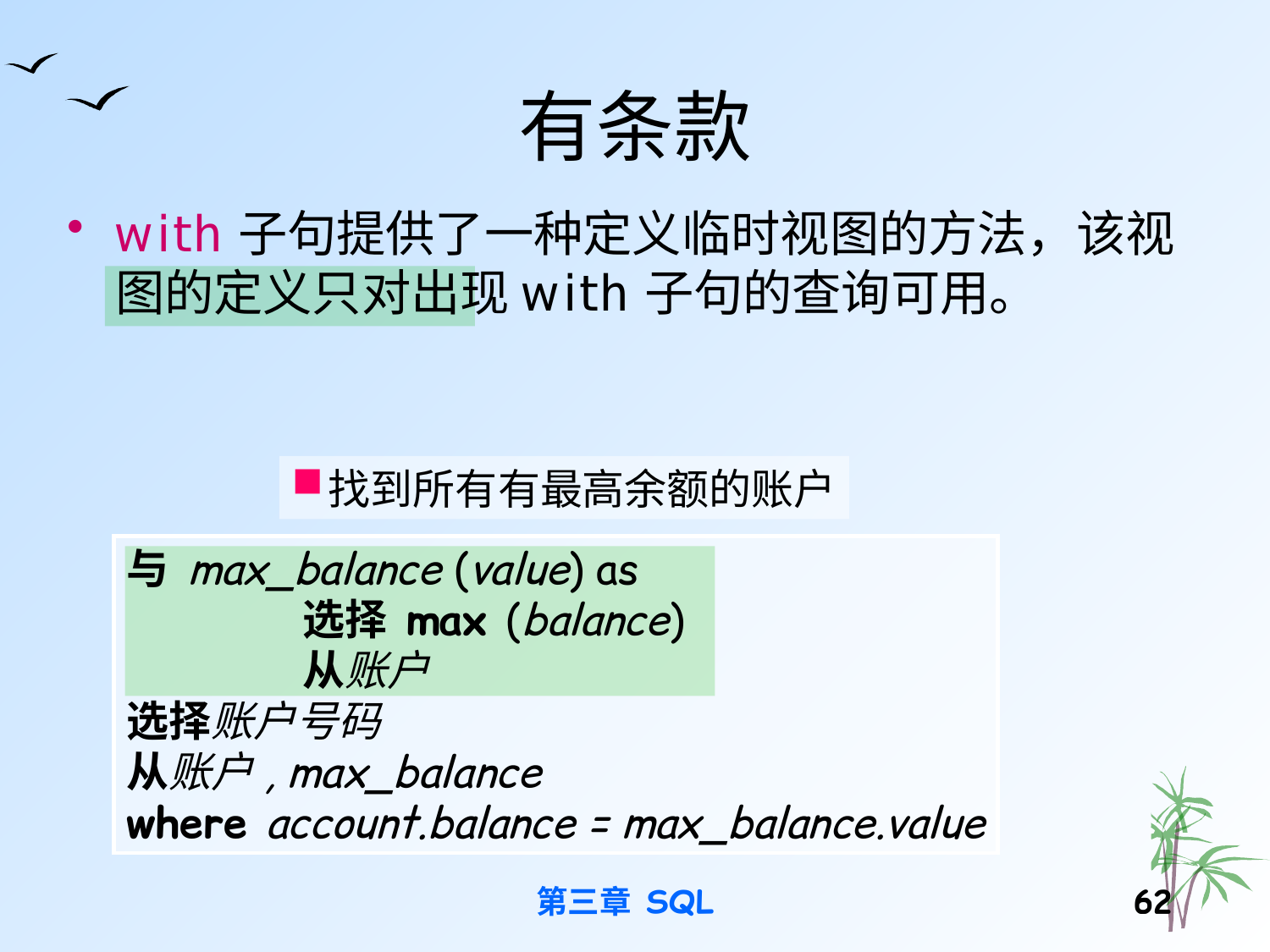

# 有条款
with子句提供了一种定义临时视图的方法，该视图的定义只对出现with子句的查询可用。

找到所有有最高余额的账户
与 max_balance (value) as
         选择 max (balance)
         从账户
选择账户号码
从账户, max_balance
where account.balance = max_balance.value

第三章 SQL
62